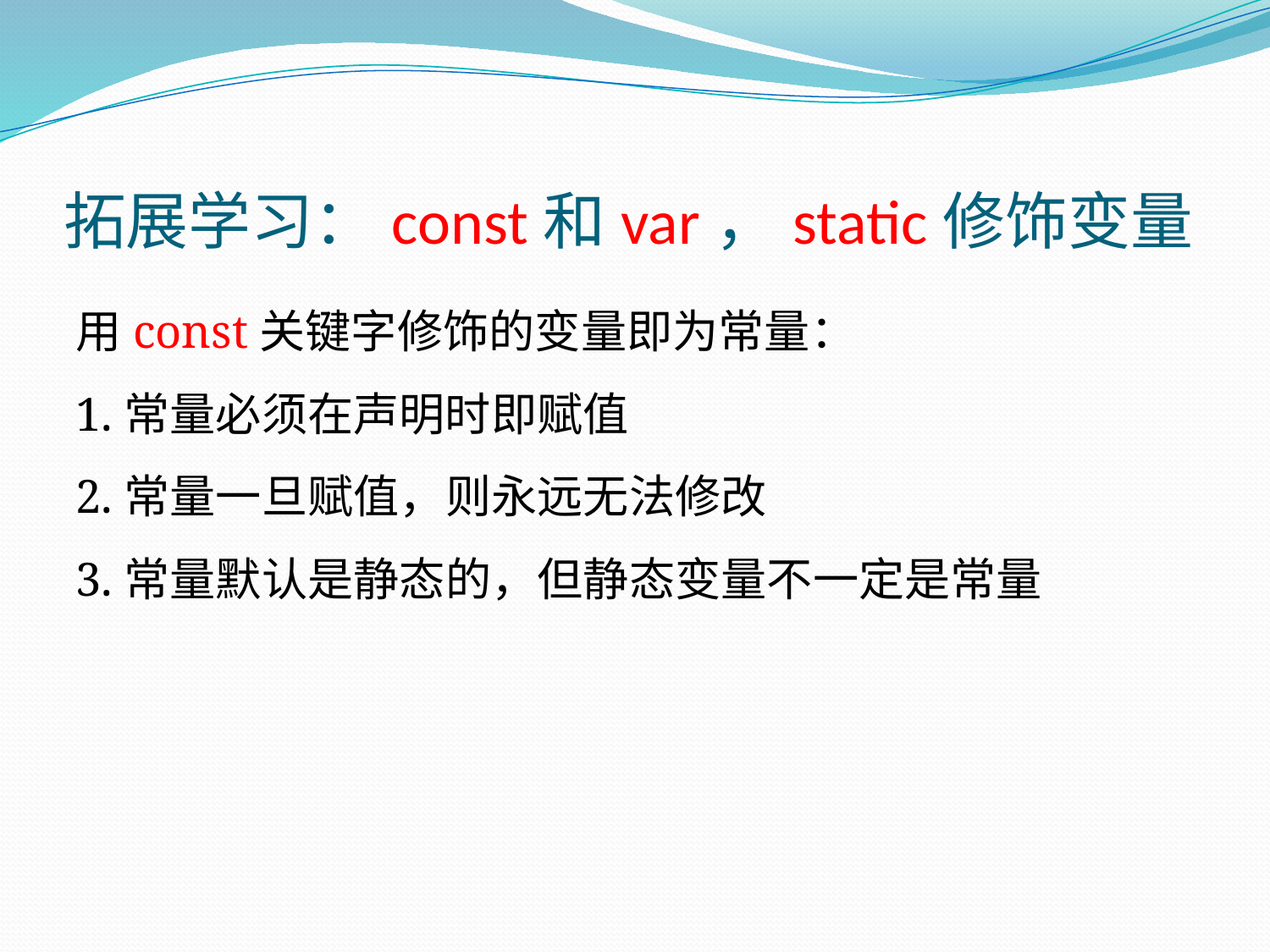

# 拓展学习：const和var，static修饰变量
用const关键字修饰的变量即为常量：
1.常量必须在声明时即赋值
2.常量一旦赋值，则永远无法修改
3.常量默认是静态的，但静态变量不一定是常量